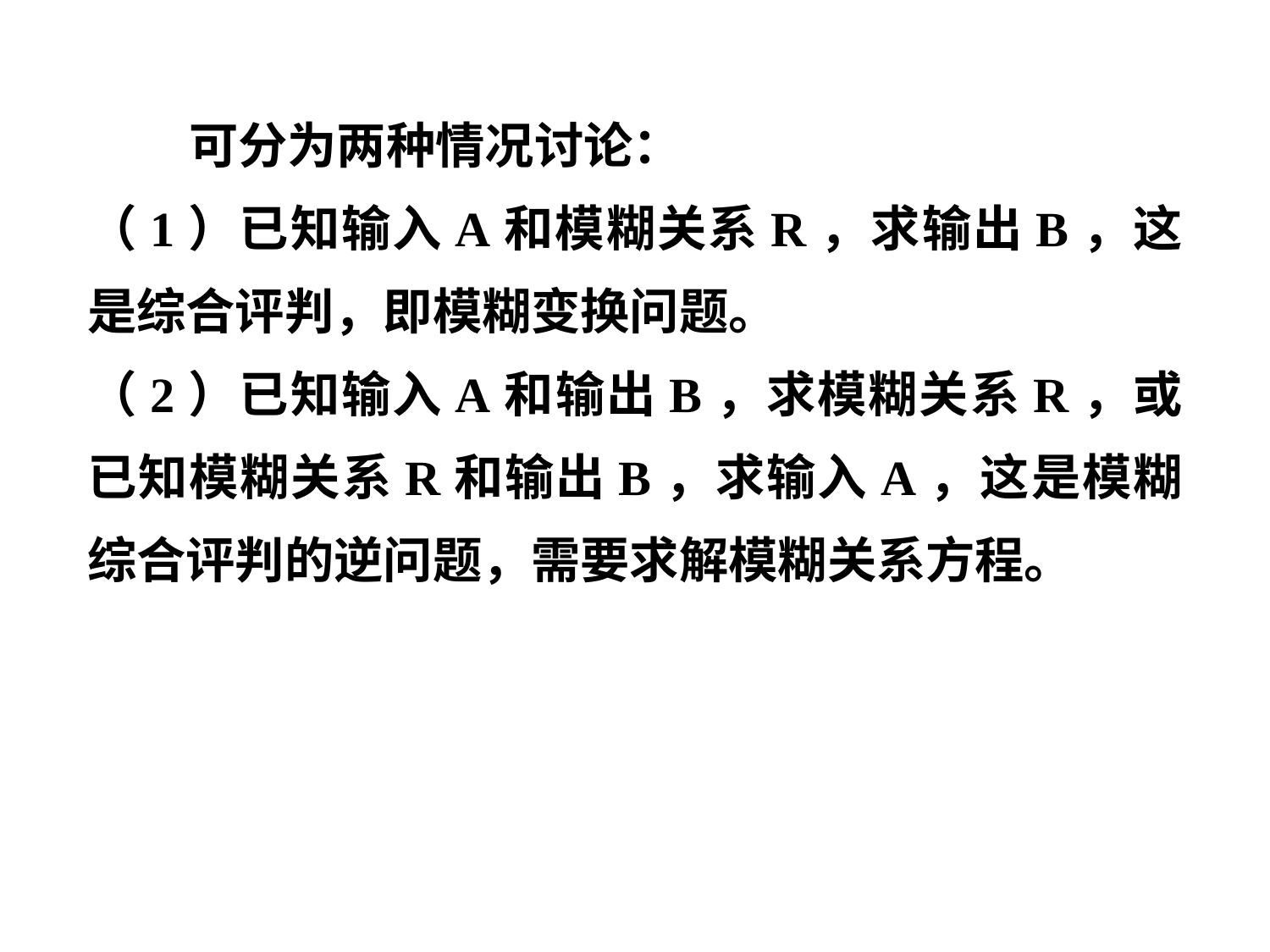

可分为两种情况讨论：
（1）已知输入A和模糊关系R，求输出B，这是综合评判，即模糊变换问题。
（2）已知输入A和输出B，求模糊关系R，或已知模糊关系R和输出B，求输入A，这是模糊综合评判的逆问题，需要求解模糊关系方程。